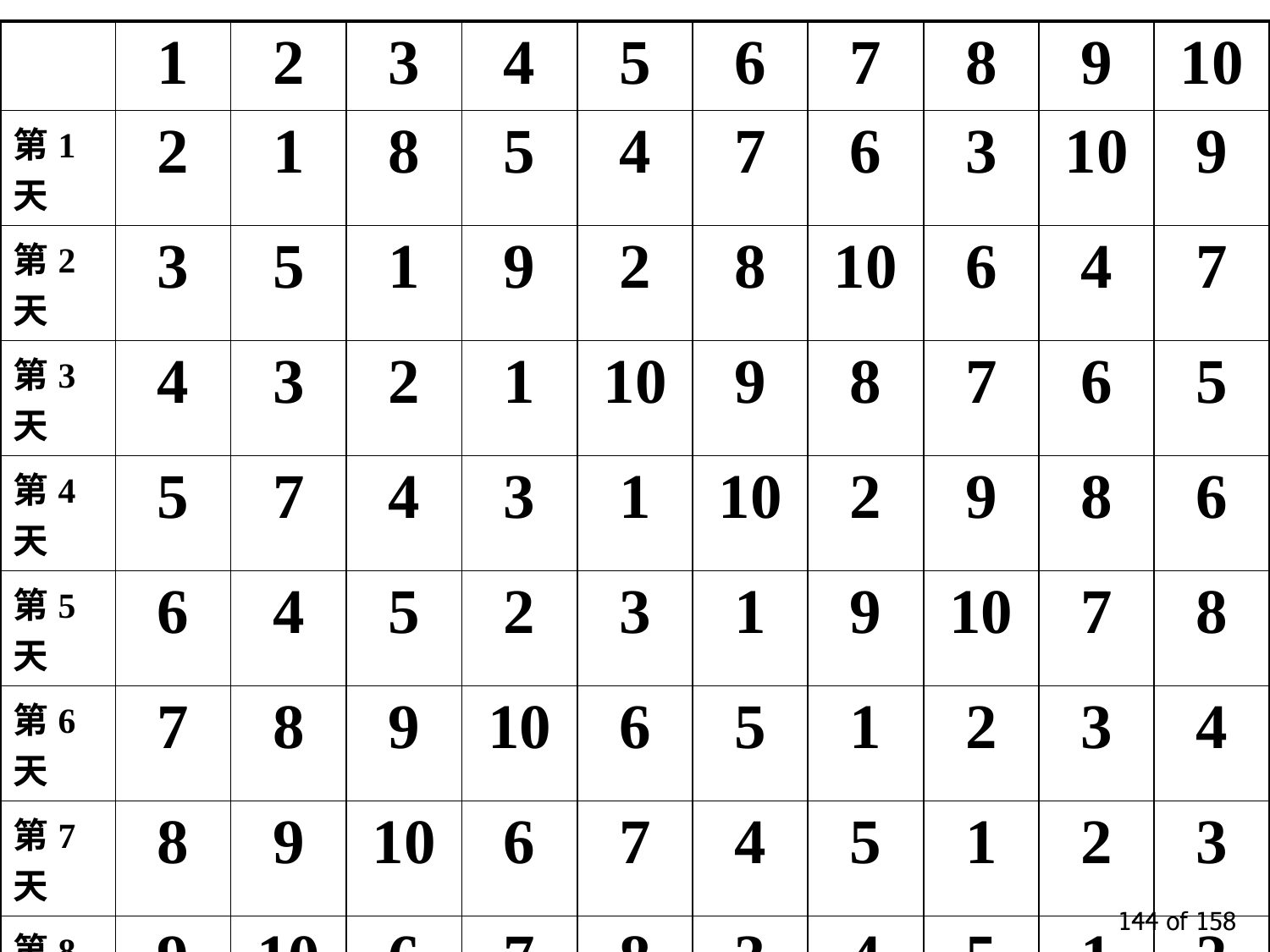

|  | 1 | 2 | 3 | 4 | 5 | 6 | 7 | 8 | 9 | 10 |
| --- | --- | --- | --- | --- | --- | --- | --- | --- | --- | --- |
| 第1天 | 2 | 1 | 8 | 5 | 4 | 7 | 6 | 3 | 10 | 9 |
| 第2天 | 3 | 5 | 1 | 9 | 2 | 8 | 10 | 6 | 4 | 7 |
| 第3天 | 4 | 3 | 2 | 1 | 10 | 9 | 8 | 7 | 6 | 5 |
| 第4天 | 5 | 7 | 4 | 3 | 1 | 10 | 2 | 9 | 8 | 6 |
| 第5天 | 6 | 4 | 5 | 2 | 3 | 1 | 9 | 10 | 7 | 8 |
| 第6天 | 7 | 8 | 9 | 10 | 6 | 5 | 1 | 2 | 3 | 4 |
| 第7天 | 8 | 9 | 10 | 6 | 7 | 4 | 5 | 1 | 2 | 3 |
| 第8天 | 9 | 10 | 6 | 7 | 8 | 3 | 4 | 5 | 1 | 2 |
| 第9天 | 10 | 6 | 7 | 8 | 9 | 2 | 3 | 4 | 5 | 1 |

144 of 158